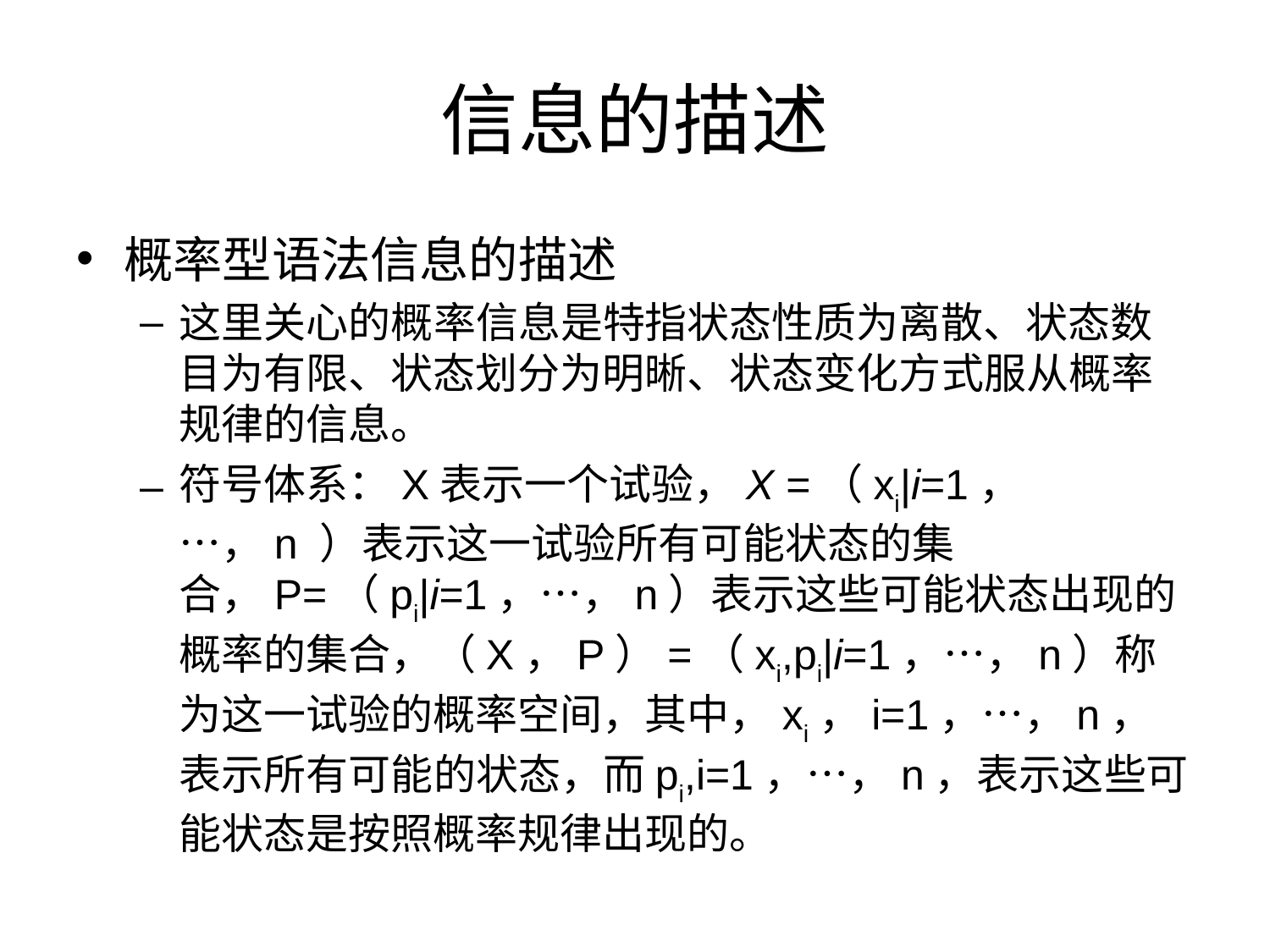

# 信息的描述
概率型语法信息的描述
这里关心的概率信息是特指状态性质为离散、状态数目为有限、状态划分为明晰、状态变化方式服从概率规律的信息。
符号体系：X表示一个试验，X =（xi|i=1，…，n ）表示这一试验所有可能状态的集合，P=（pi|i=1，…，n）表示这些可能状态出现的概率的集合，（X，P）=（xi,pi|i=1，…，n）称为这一试验的概率空间，其中，xi，i=1，…，n，表示所有可能的状态，而pi,i=1，…，n，表示这些可能状态是按照概率规律出现的。